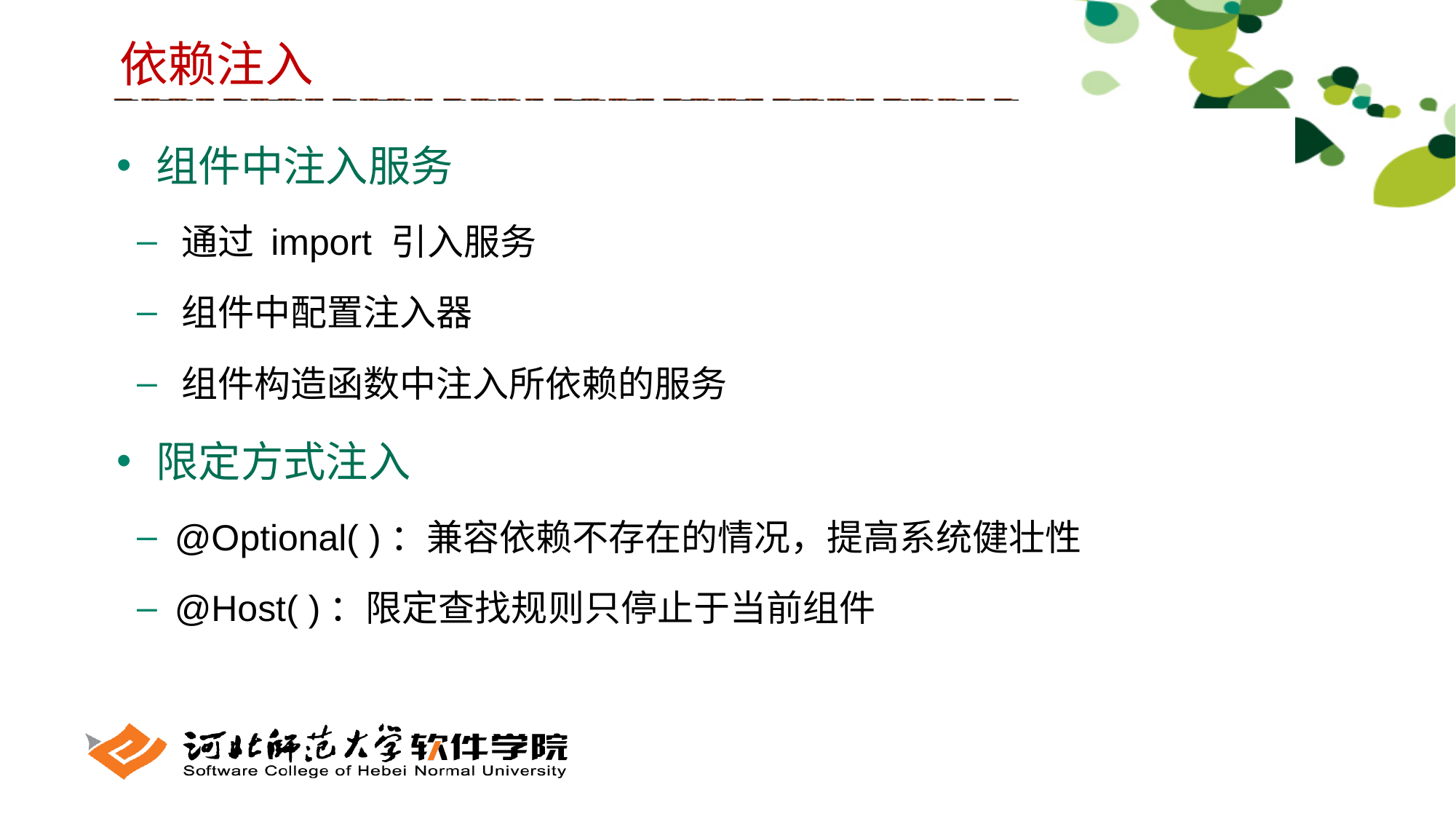

依赖注入
 组件中注入服务
 通过 import 引入服务
 组件中配置注入器
 组件构造函数中注入所依赖的服务
 限定方式注入
 @Optional( )：兼容依赖不存在的情况，提高系统健壮性
 @Host( )：限定查找规则只停止于当前组件